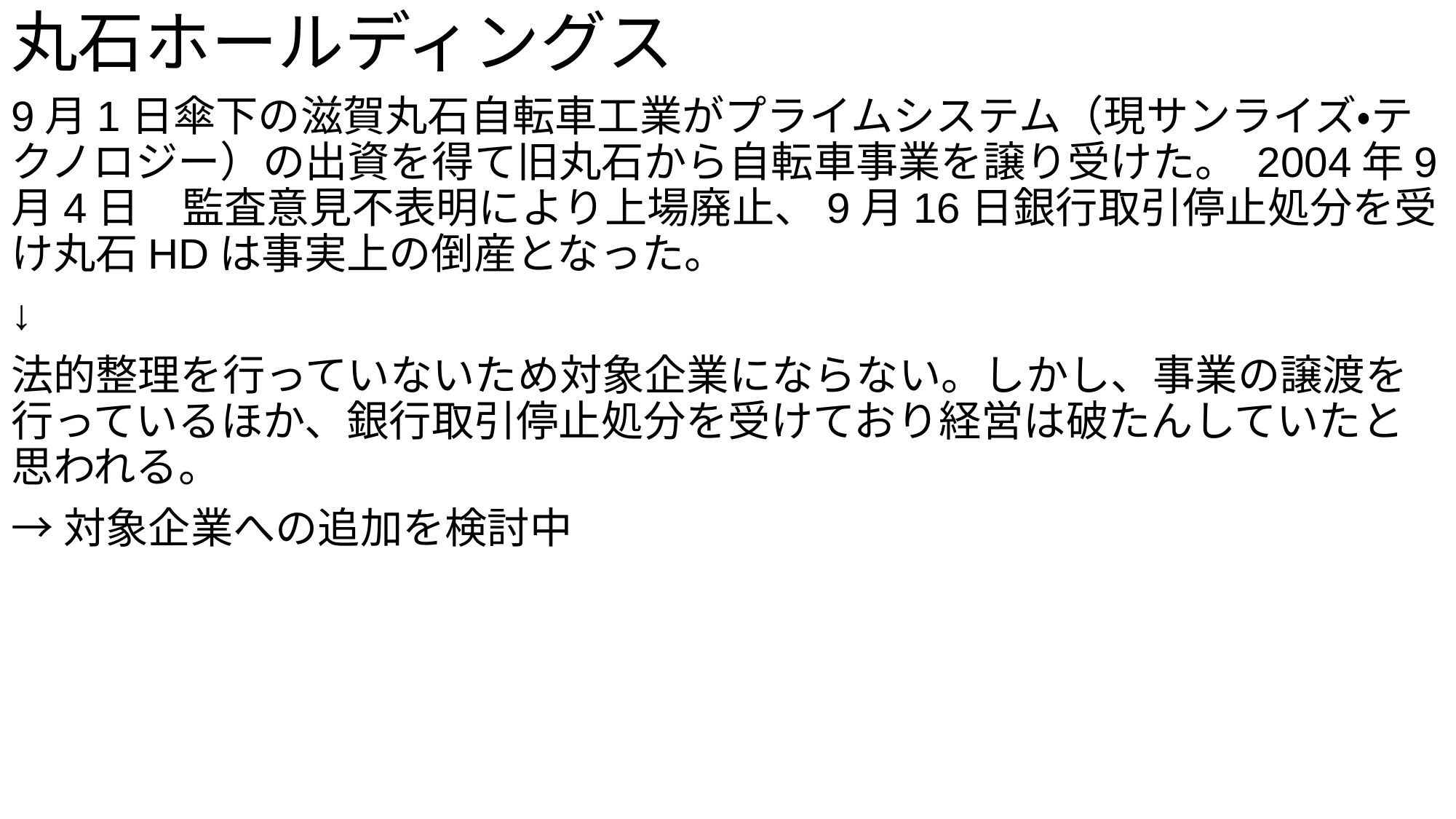

# 丸石ホールディングス
9月1日傘下の滋賀丸石自転車工業がプライムシステム（現サンライズ・テクノロジー）の出資を得て旧丸石から自転車事業を譲り受けた。 2004年9月4日　監査意見不表明により上場廃止、9月16日銀行取引停止処分を受け丸石HDは事実上の倒産となった。
↓
法的整理を行っていないため対象企業にならない。しかし、事業の譲渡を行っているほか、銀行取引停止処分を受けており経営は破たんしていたと思われる。
→対象企業への追加を検討中